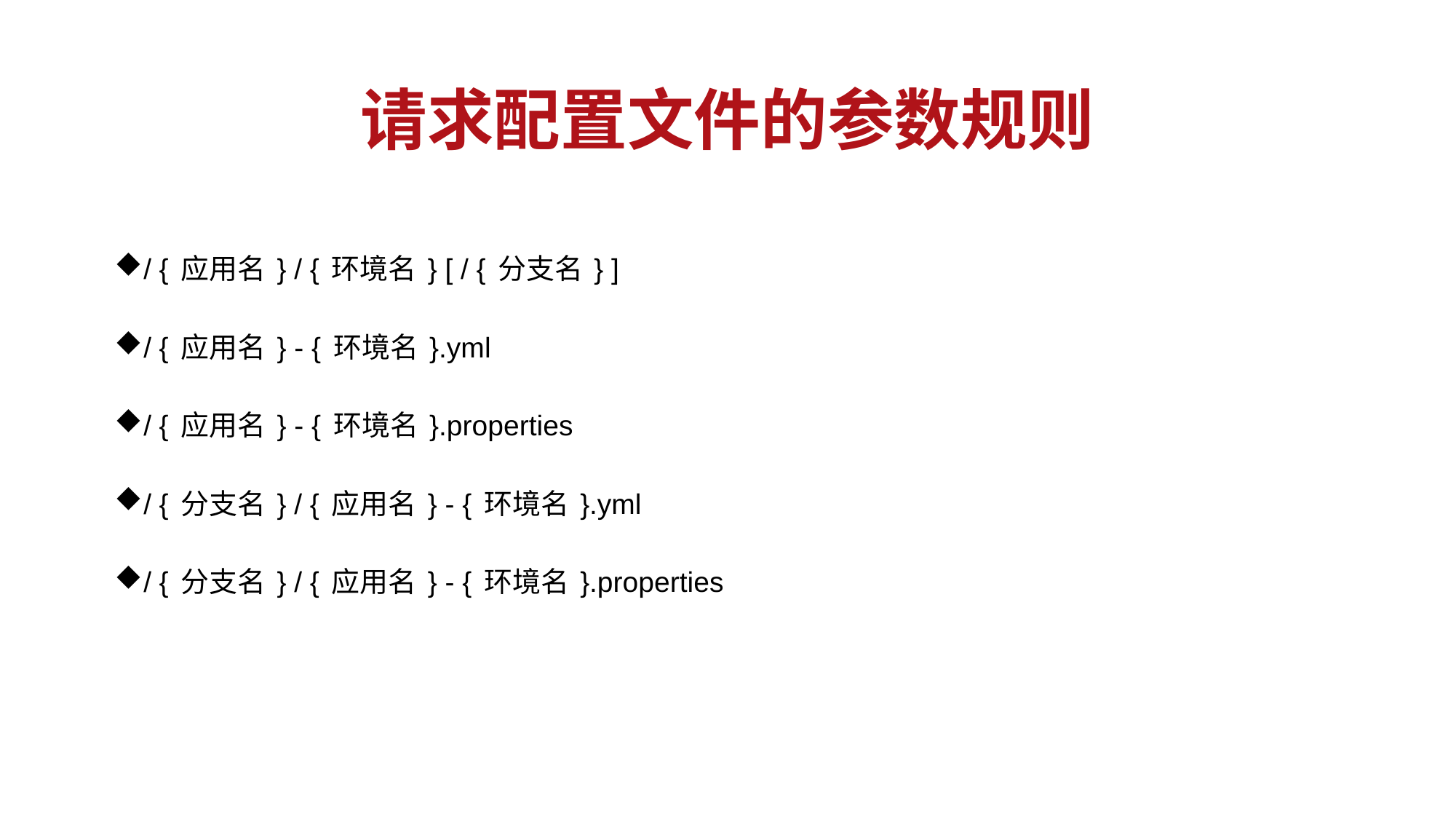

# 请求配置文件的参数规则
/ { 应用名 } / { 环境名 } [ / { 分支名 } ]
/ { 应用名 } - { 环境名 }.yml
/ { 应用名 } - { 环境名 }.properties
/ { 分支名 } / { 应用名 } - { 环境名 }.yml
/ { 分支名 } / { 应用名 } - { 环境名 }.properties